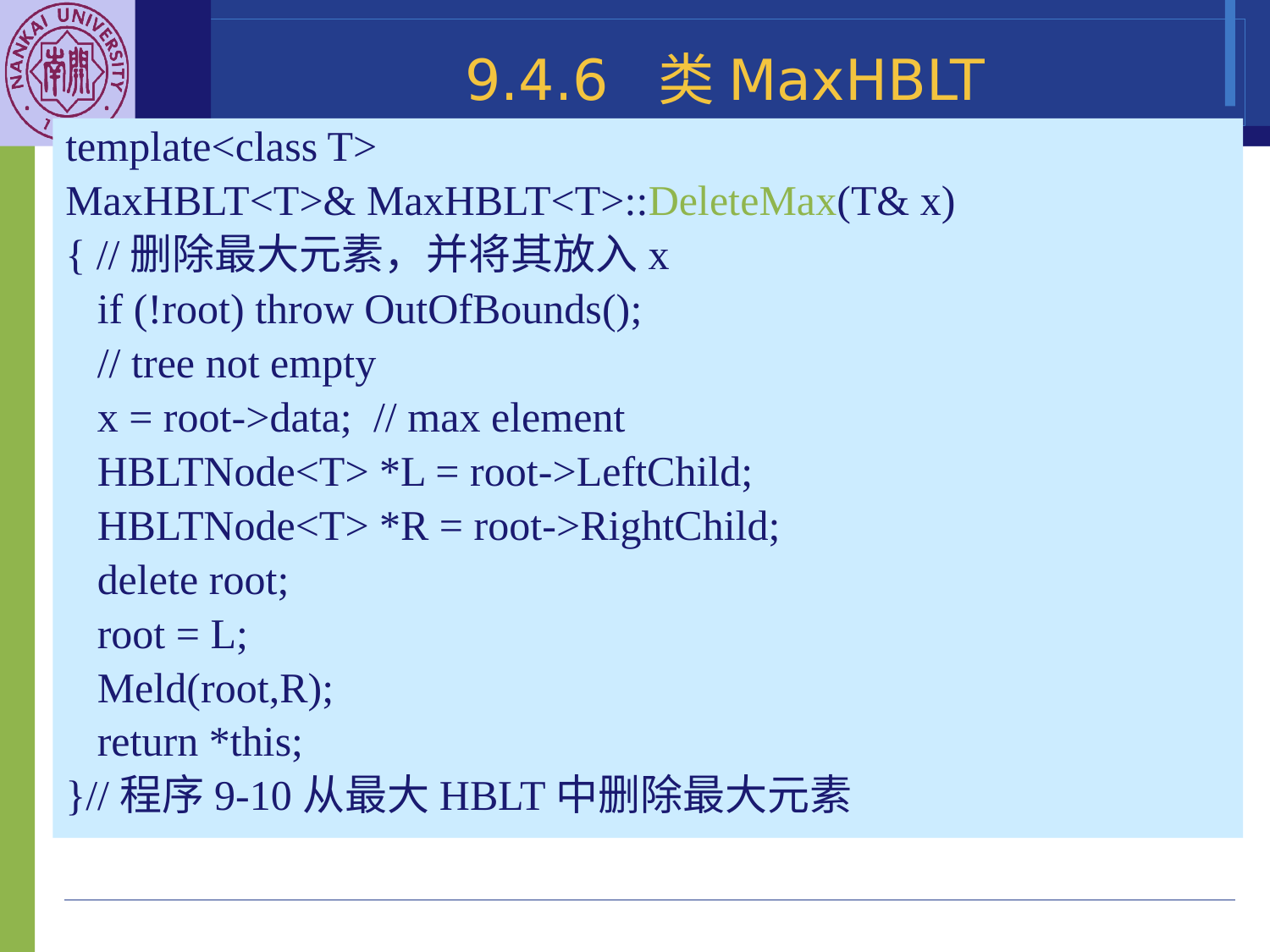

9.4.6  类MaxHBLT
template<class T>
MaxHBLT<T>& MaxHBLT<T>::DeleteMax(T& x)
{ //删除最大元素，并将其放入x
   if (!root) throw OutOfBounds();
   // tree not empty
   x = root->data;  // max element
   HBLTNode<T> *L = root->LeftChild;
   HBLTNode<T> *R = root->RightChild;
   delete root;
   root = L;
   Meld(root,R);
   return *this;
}//程序9-10从最大HBLT中删除最大元素
37